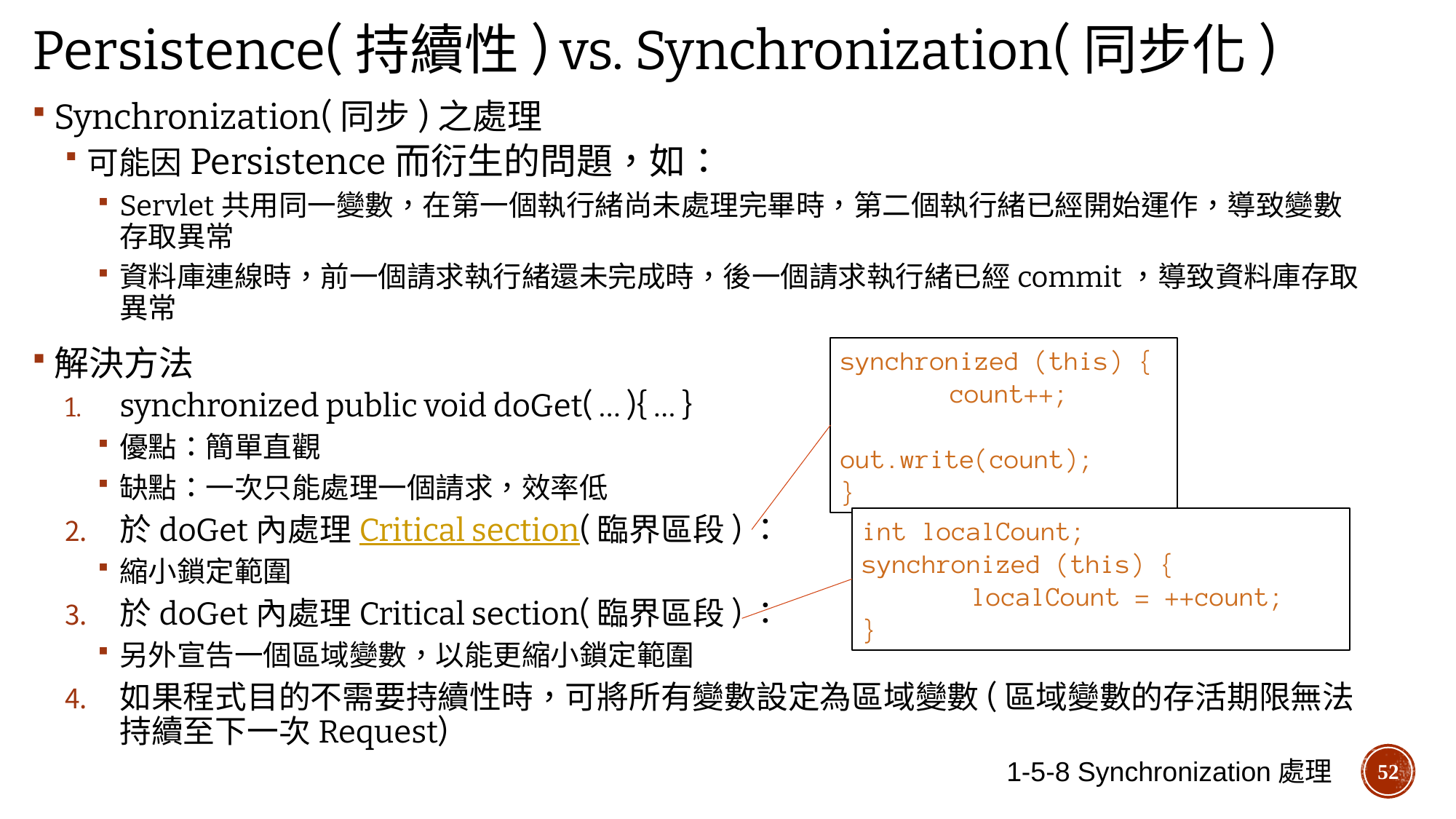

Persistence(持續性) vs. Synchronization(同步化)
Synchronization(同步)之處理
可能因Persistence而衍生的問題，如：
Servlet共用同一變數，在第一個執行緒尚未處理完畢時，第二個執行緒已經開始運作，導致變數存取異常
資料庫連線時，前一個請求執行緒還未完成時，後一個請求執行緒已經commit，導致資料庫存取異常
解決方法
synchronized public void doGet( … ){ … }
優點：簡單直觀
缺點：一次只能處理一個請求，效率低
於doGet內處理Critical section(臨界區段)：
縮小鎖定範圍
於doGet內處理Critical section(臨界區段)：
另外宣告一個區域變數，以能更縮小鎖定範圍
如果程式目的不需要持續性時，可將所有變數設定為區域變數(區域變數的存活期限無法持續至下一次Request)

synchronized (this) {
	count++;
	out.write(count);
}
int localCount;
synchronized (this) {
	localCount = ++count;
}
1-5-8 Synchronization處理
52